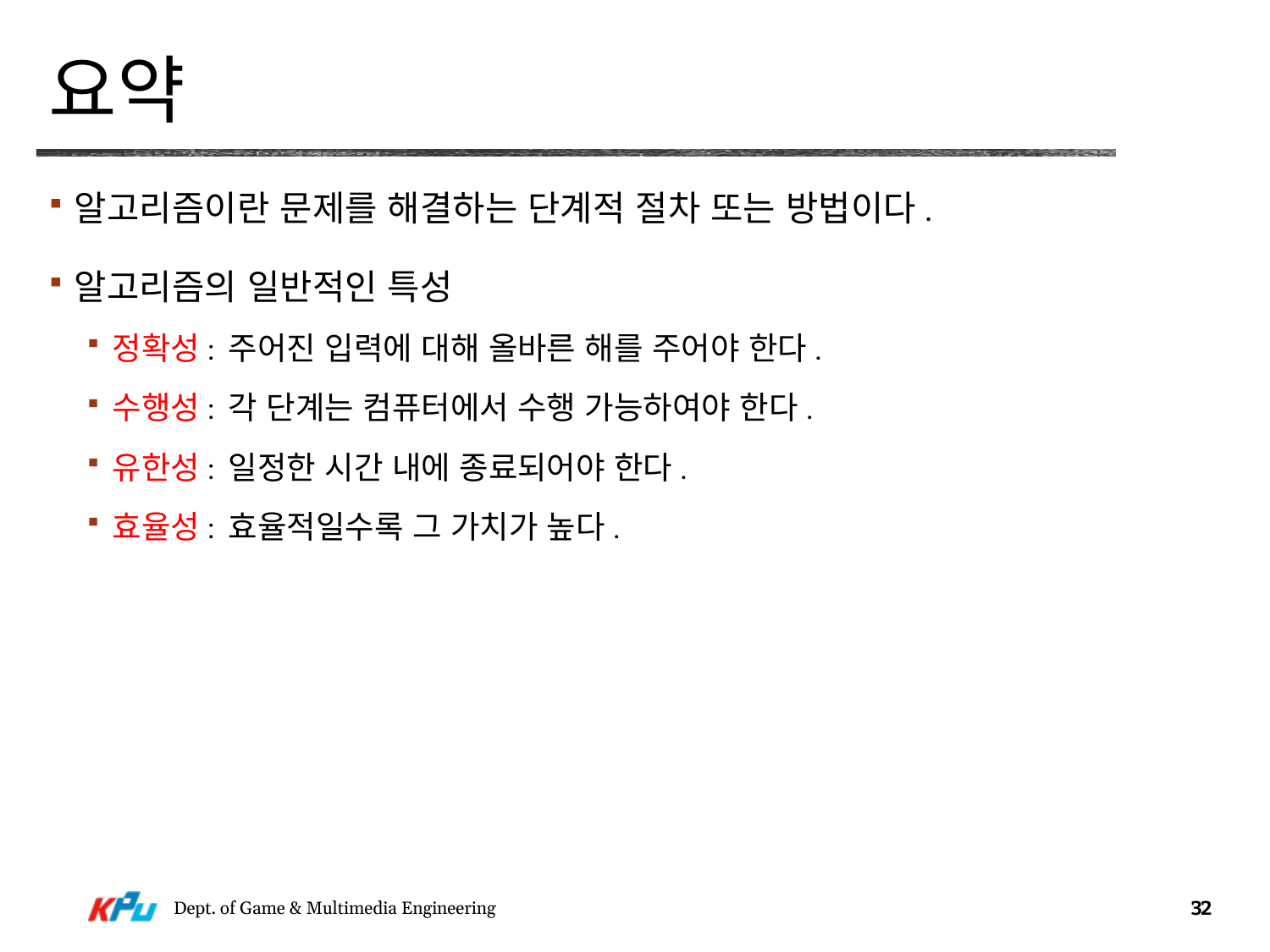

# 요약
알고리즘이란 문제를 해결하는 단계적 절차 또는 방법이다.
알고리즘의 일반적인 특성
정확성: 주어진 입력에 대해 올바른 해를 주어야 한다.
수행성: 각 단계는 컴퓨터에서 수행 가능하여야 한다.
유한성: 일정한 시간 내에 종료되어야 한다.
효율성: 효율적일수록 그 가치가 높다.
Dept. of Game & Multimedia Engineering
32